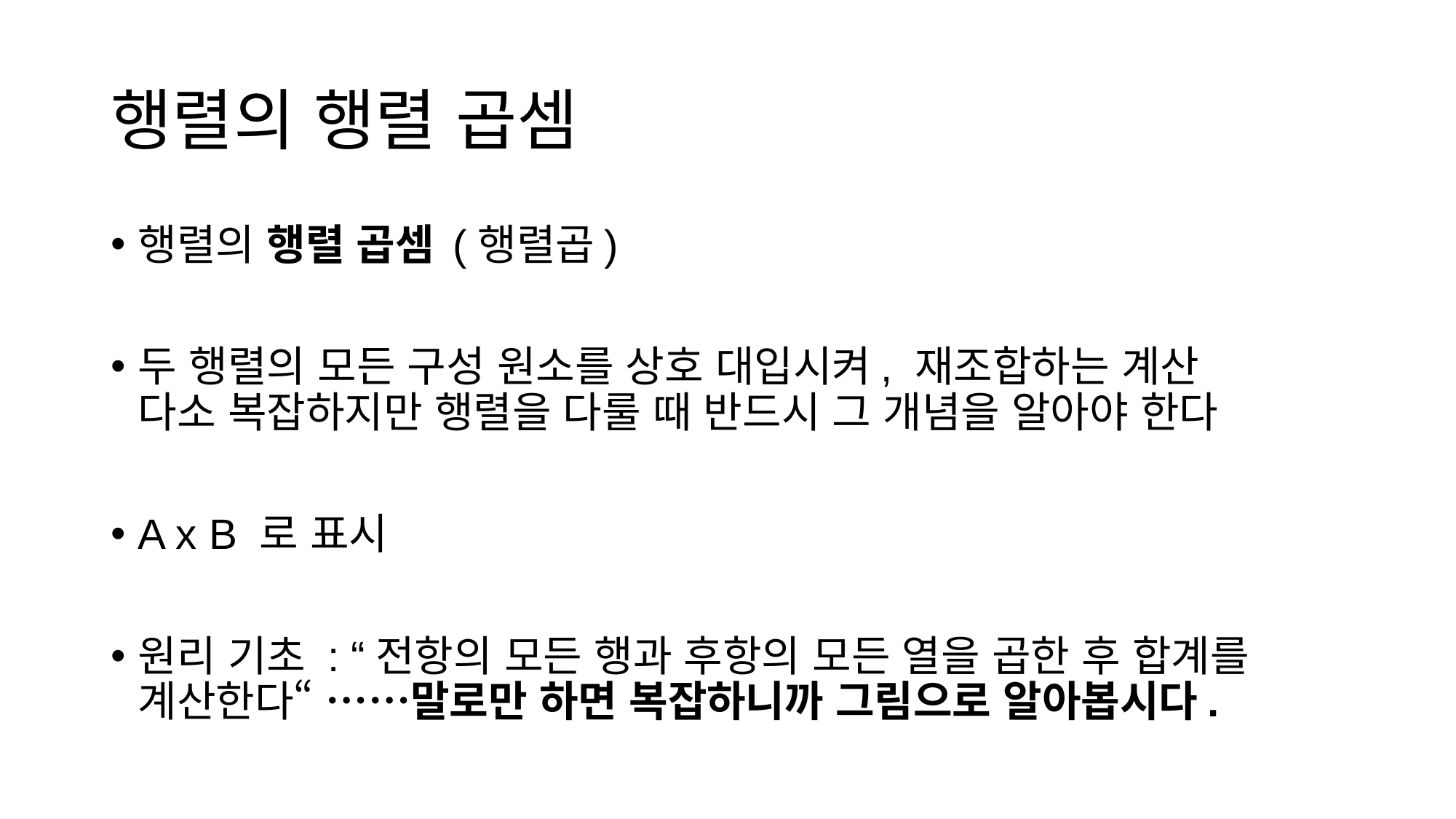

# 행렬의 행렬 곱셈
행렬의 행렬 곱셈 (행렬곱)

두 행렬의 모든 구성 원소를 상호 대입시켜, 재조합하는 계산
다소 복잡하지만 행렬을 다룰 때 반드시 그 개념을 알아야 한다

A x B 로 표시

원리 기초 : “전항의 모든 행과 후항의 모든 열을 곱한 후 합계를 계산한다“ ……말로만 하면 복잡하니까 그림으로 알아봅시다.